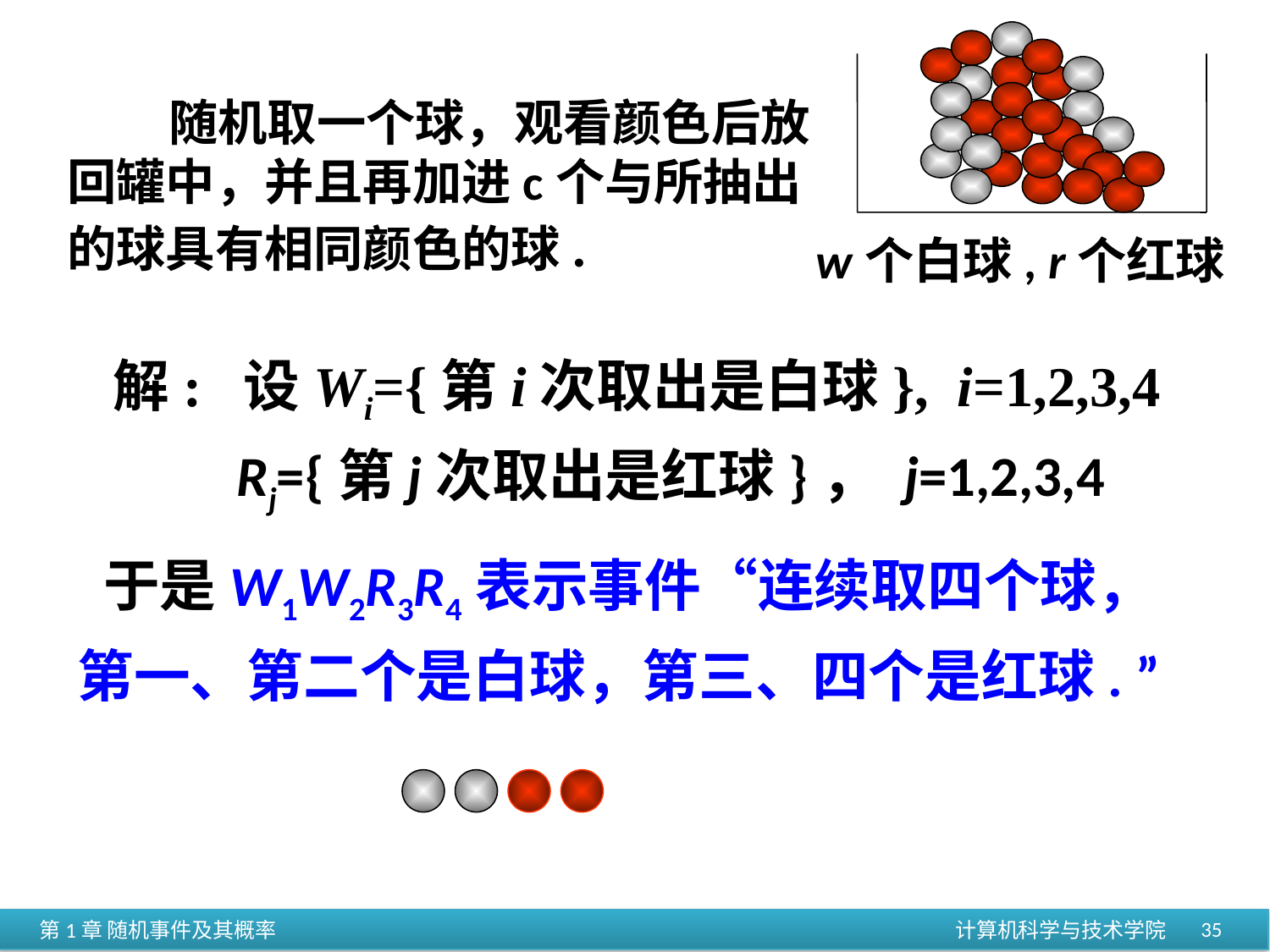

w个白球, r个红球
        随机取一个球，观看颜色后放回罐中，并且再加进c个与所抽出的球具有相同颜色的球.
 解:  设Wi={第i次取出是白球},  i=1,2,3,4
Rj={第j次取出是红球}， j=1,2,3,4
于是W1W2R3R4表示事件“连续取四个球，第一、第二个是白球，第三、四个是红球. ”